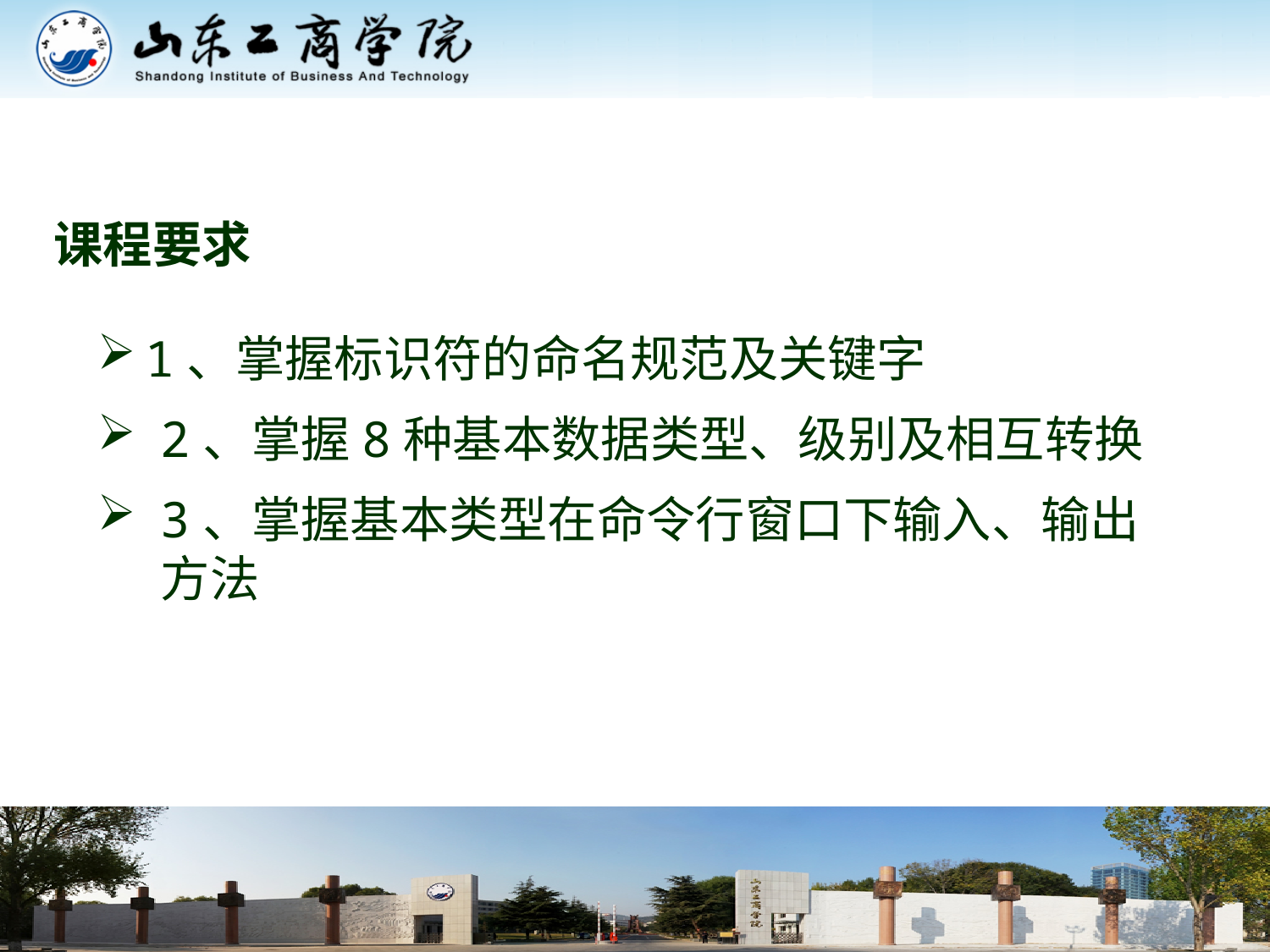

课程要求
1、掌握标识符的命名规范及关键字
2、掌握8种基本数据类型、级别及相互转换
3、掌握基本类型在命令行窗口下输入、输出方法